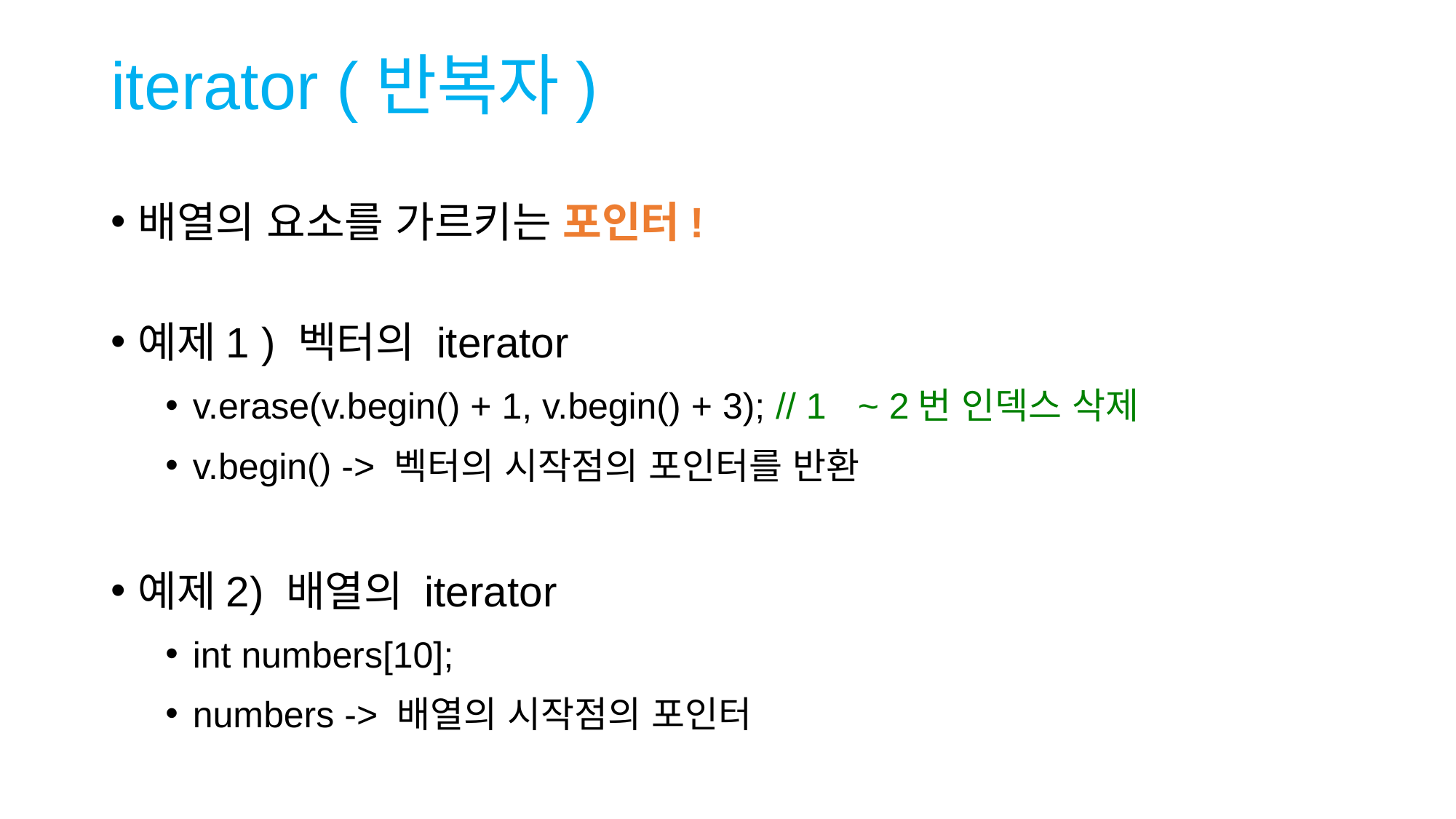

# iterator (반복자)
배열의 요소를 가르키는 포인터!
예제1 ) 벡터의 iterator
v.erase(v.begin() + 1, v.begin() + 3); // 1	 ~ 2번 인덱스 삭제
v.begin() -> 벡터의 시작점의 포인터를 반환
예제2) 배열의 iterator
int numbers[10];
numbers -> 배열의 시작점의 포인터